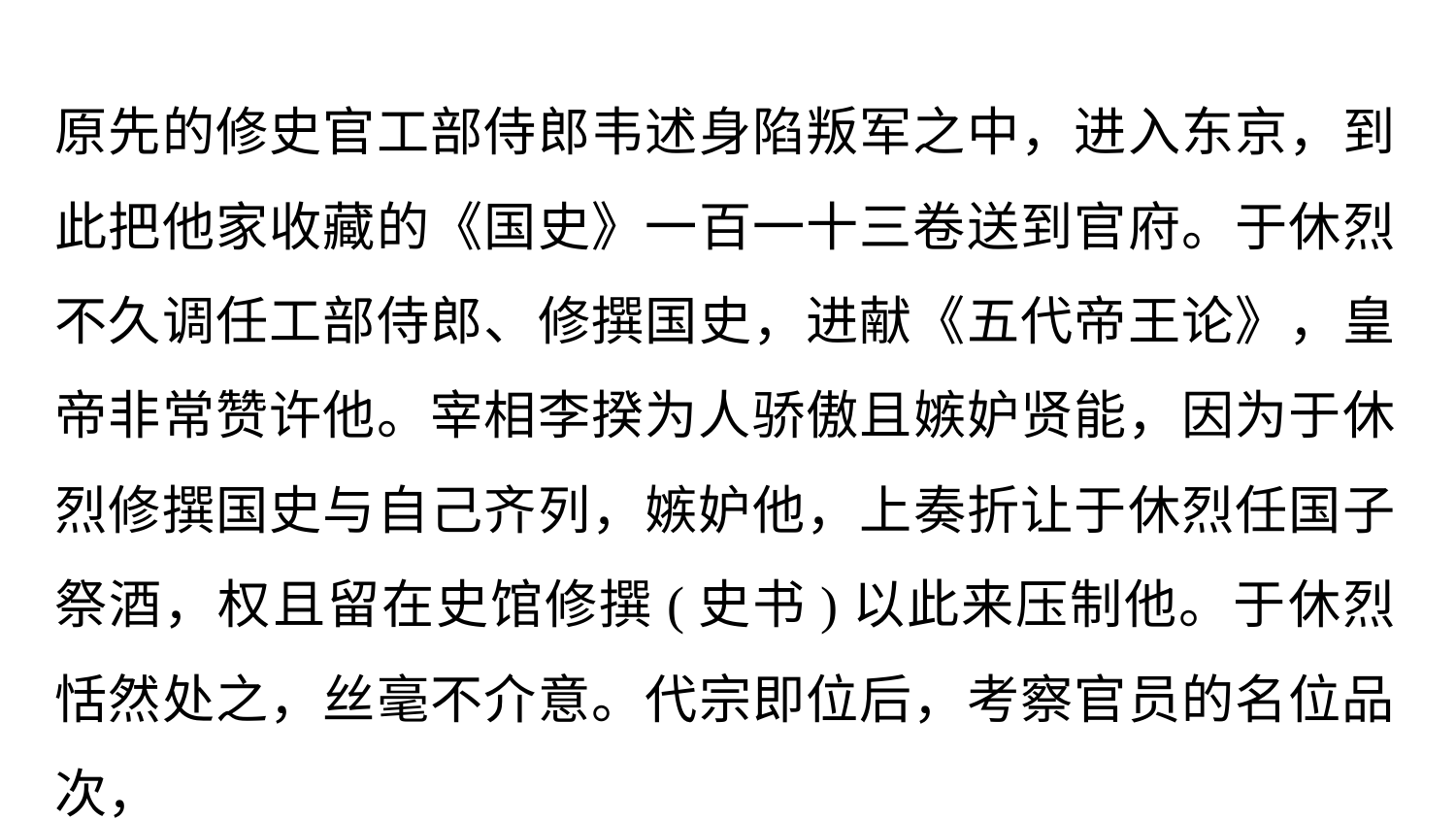

原先的修史官工部侍郎韦述身陷叛军之中，进入东京，到此把他家收藏的《国史》一百一十三卷送到官府。于休烈不久调任工部侍郎、修撰国史，进献《五代帝王论》，皇帝非常赞许他。宰相李揆为人骄傲且嫉妒贤能，因为于休烈修撰国史与自己齐列，嫉妒他，上奏折让于休烈任国子祭酒，权且留在史馆修撰(史书)以此来压制他。于休烈恬然处之，丝毫不介意。代宗即位后，考察官员的名位品次，